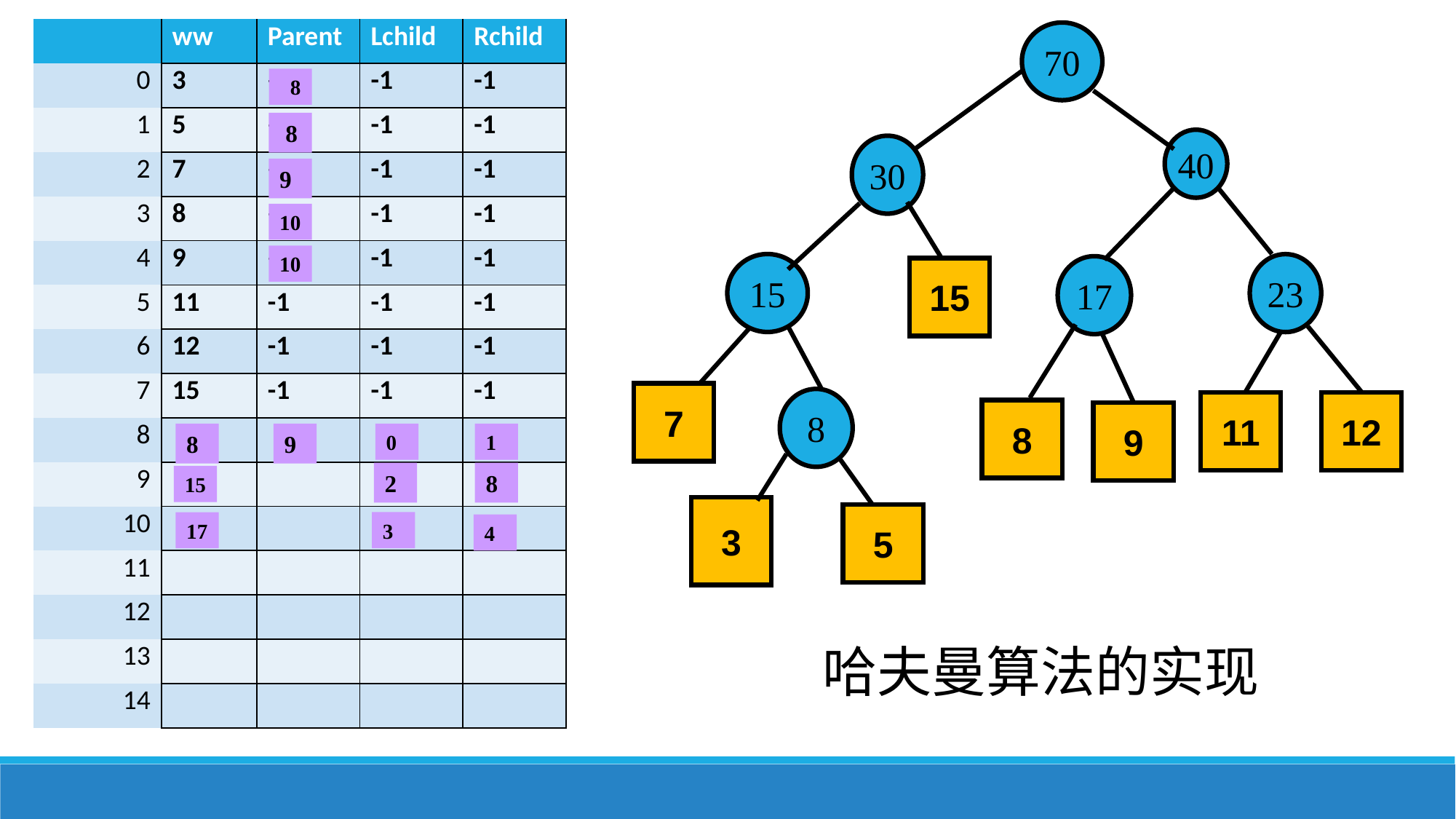

|  | ww | Parent | Lchild | Rchild |
| --- | --- | --- | --- | --- |
| 0 | 3 | -1 | -1 | -1 |
| 1 | 5 | -1 | -1 | -1 |
| 2 | 7 | -1 | -1 | -1 |
| 3 | 8 | -1 | -1 | -1 |
| 4 | 9 | -1 | -1 | -1 |
| 5 | 11 | -1 | -1 | -1 |
| 6 | 12 | -1 | -1 | -1 |
| 7 | 15 | -1 | -1 | -1 |
| 8 |  |  |  |  |
| 9 |  |  |  |  |
| 10 |  |  |  |  |
| 11 |  |  |  |  |
| 12 |  |  |  |  |
| 13 |  |  |  |  |
| 14 |  |  |  |  |
70

40
30

15
23
17
15

7
8
11
12
8
9

3
5
  8
 8
9
10
10
8
9
0
1
2
8
15
3
17
4
哈夫曼算法的实现